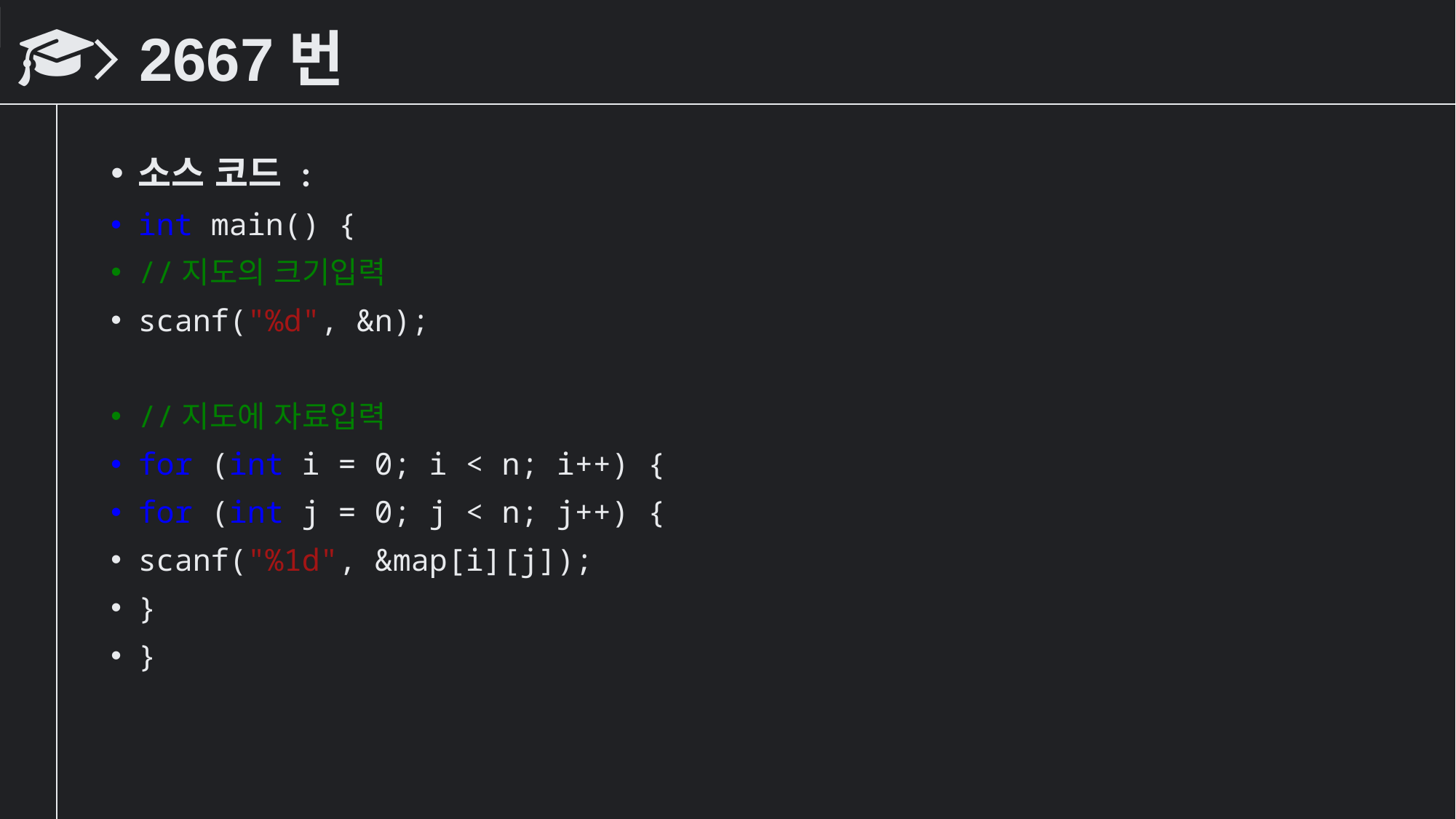

# 2667번
소스 코드 :
int main() {
//지도의 크기입력
scanf("%d", &n);

//지도에 자료입력
for (int i = 0; i < n; i++) {
for (int j = 0; j < n; j++) {
scanf("%1d", &map[i][j]);
}
}